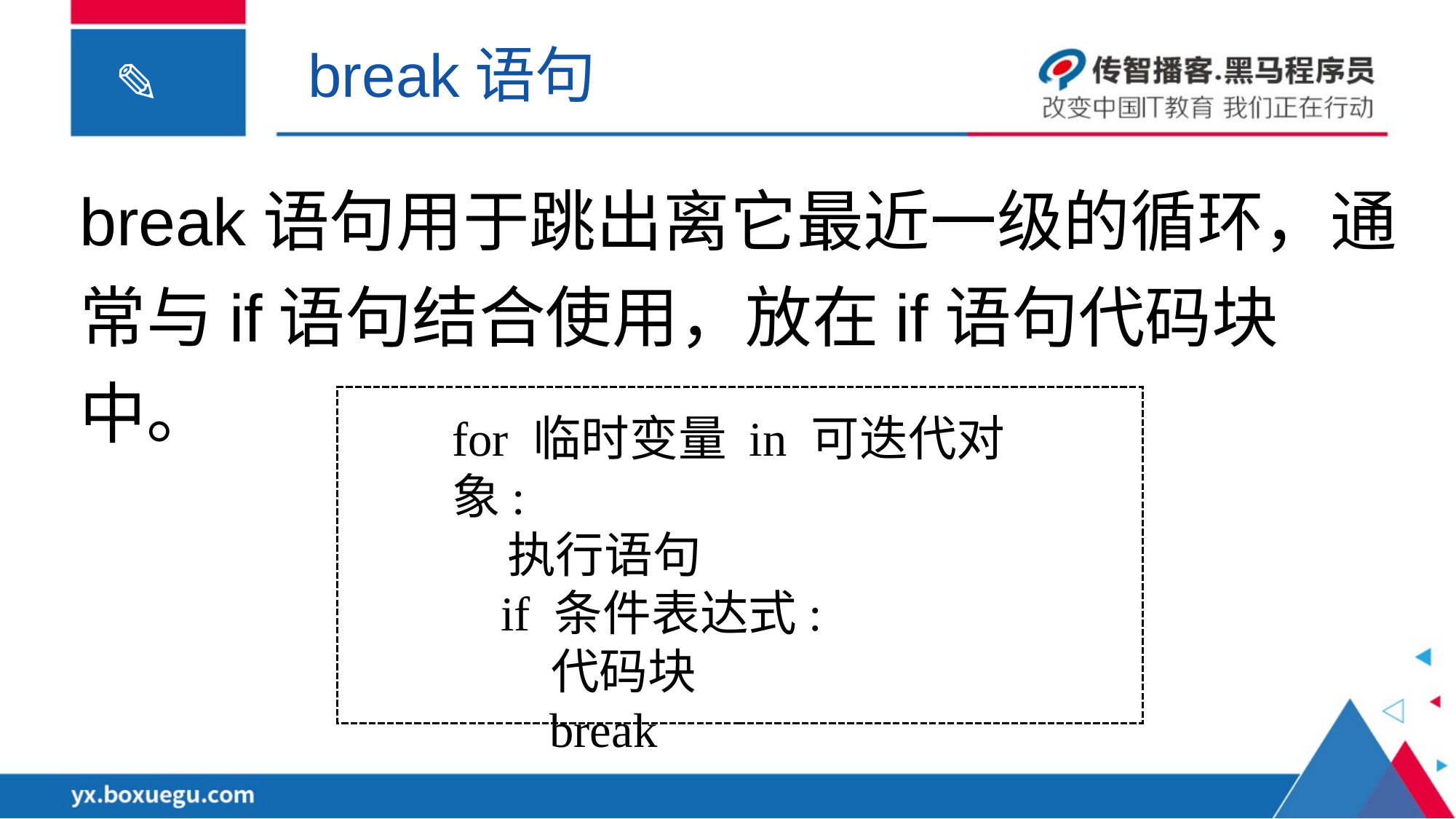

break语句
break语句用于跳出离它最近一级的循环，通常与if语句结合使用，放在if语句代码块中。

for 临时变量 in 可迭代对象:
    执行语句
    if 条件表达式:
        代码块
        break